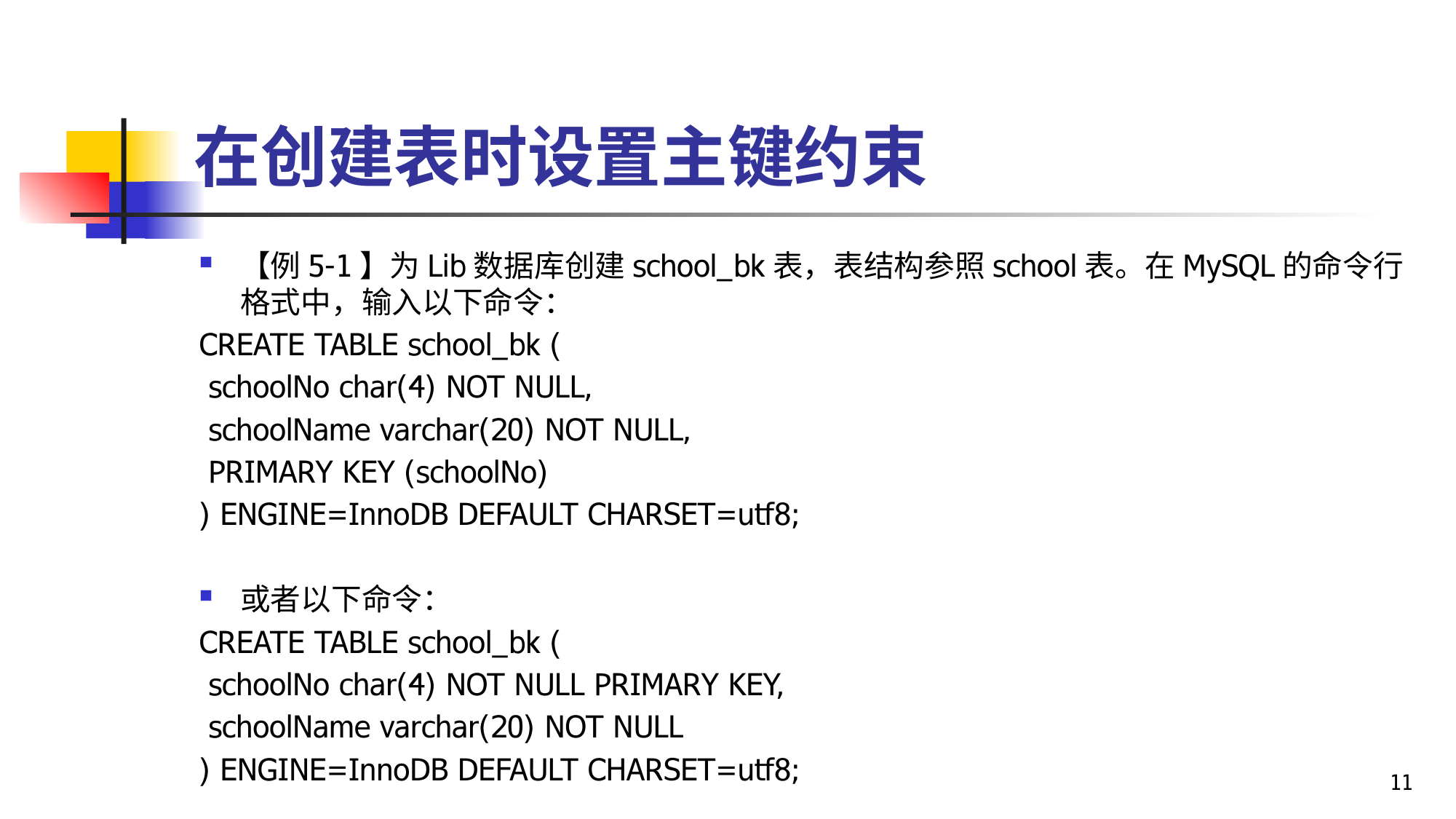

# 在创建表时设置主键约束
【例5-1】为Lib数据库创建school_bk表，表结构参照school表。在MySQL的命令行格式中，输入以下命令：
CREATE TABLE school_bk (
 schoolNo char(4) NOT NULL,
 schoolName varchar(20) NOT NULL,
 PRIMARY KEY (schoolNo)
) ENGINE=InnoDB DEFAULT CHARSET=utf8;

或者以下命令：
CREATE TABLE school_bk (
 schoolNo char(4) NOT NULL PRIMARY KEY,
 schoolName varchar(20) NOT NULL
) ENGINE=InnoDB DEFAULT CHARSET=utf8;

11